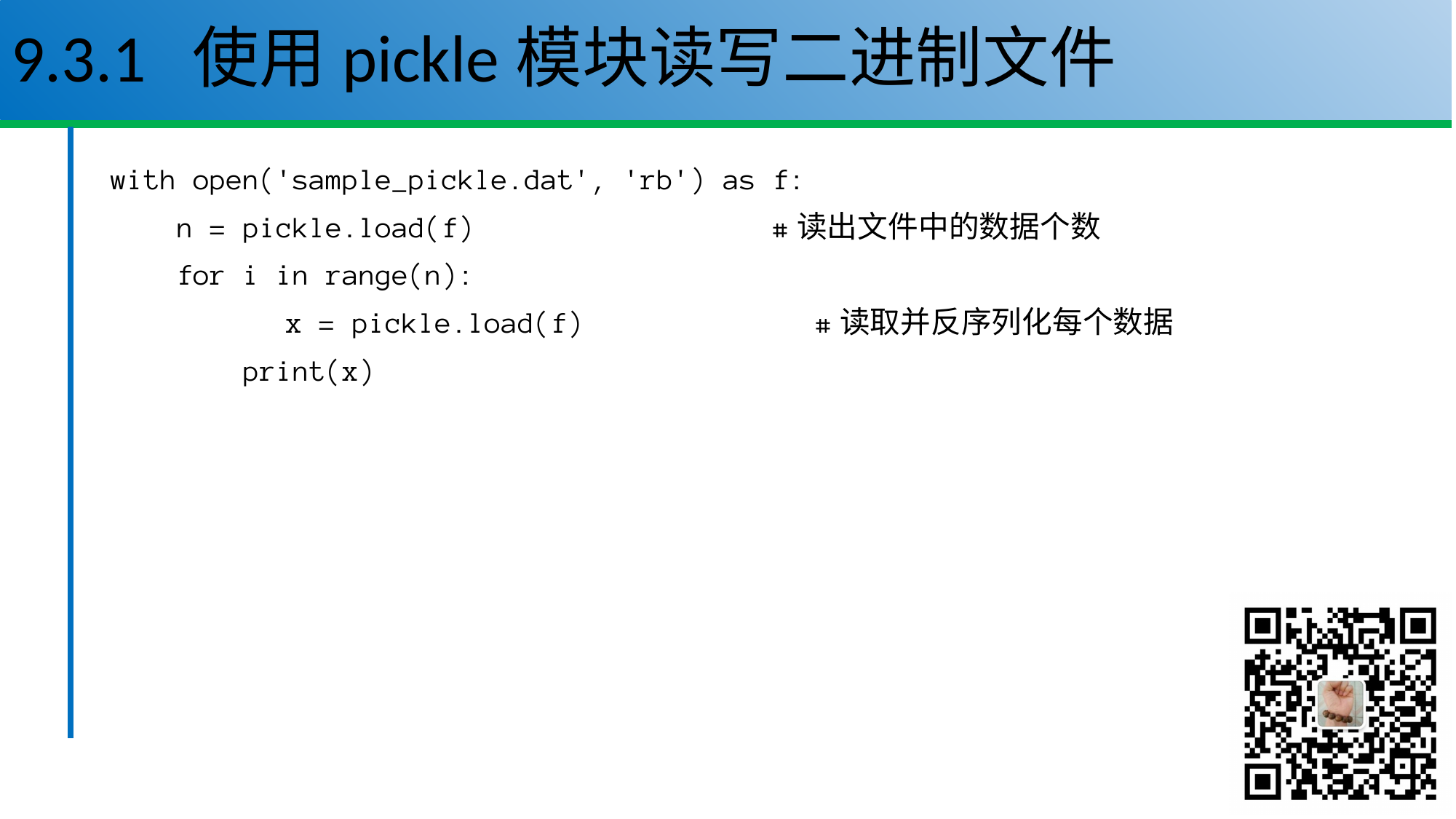

# 9.3.1  使用pickle模块读写二进制文件
with open('sample_pickle.dat', 'rb') as f:
    n = pickle.load(f)                  #读出文件中的数据个数
    for i in range(n):
	    x = pickle.load(f)              #读取并反序列化每个数据
        print(x)
28